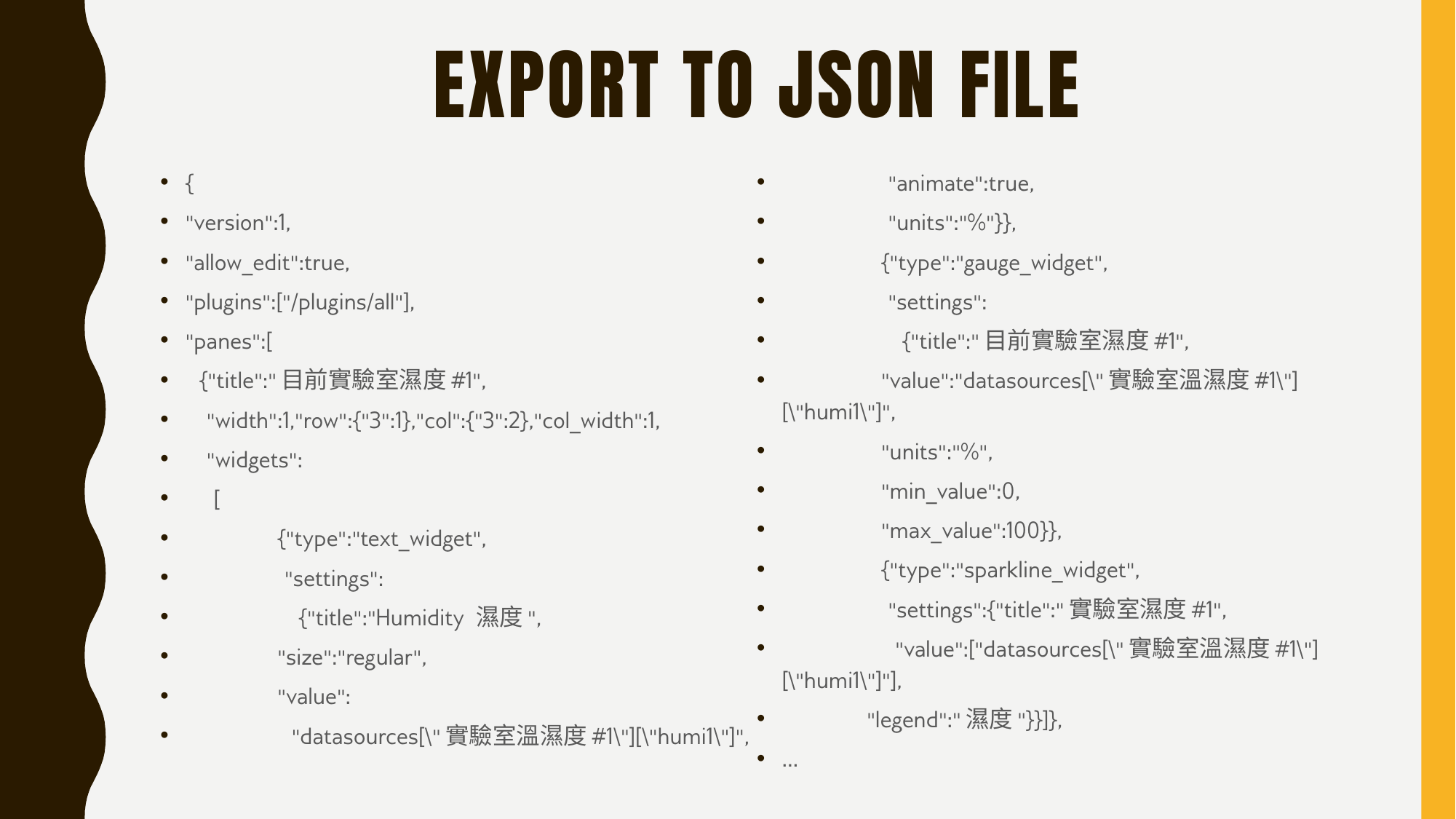

# Export to json file
{
"version":1,
"allow_edit":true,
"plugins":["/plugins/all"],
"panes":[
  {"title":"目前實驗室濕度#1",
   "width":1,"row":{"3":1},"col":{"3":2},"col_width":1,
   "widgets":
    [
	 {"type":"text_widget",
	  "settings":
	    {"title":"Humidity 濕度",
		 "size":"regular",
		 "value":
		   "datasources[\"實驗室溫濕度#1\"][\"humi1\"]",
		   "animate":true,
		   "units":"%"}},
		  {"type":"gauge_widget",
		   "settings":
		     {"title":"目前實驗室濕度#1",
			  "value":"datasources[\"實驗室溫濕度#1\"][\"humi1\"]",
			  "units":"%",
			  "min_value":0,
			  "max_value":100}},
		  {"type":"sparkline_widget",
		   "settings":{"title":"實驗室濕度#1",
		    "value":["datasources[\"實驗室溫濕度#1\"][\"humi1\"]"],
			"legend":"濕度"}}]},
…